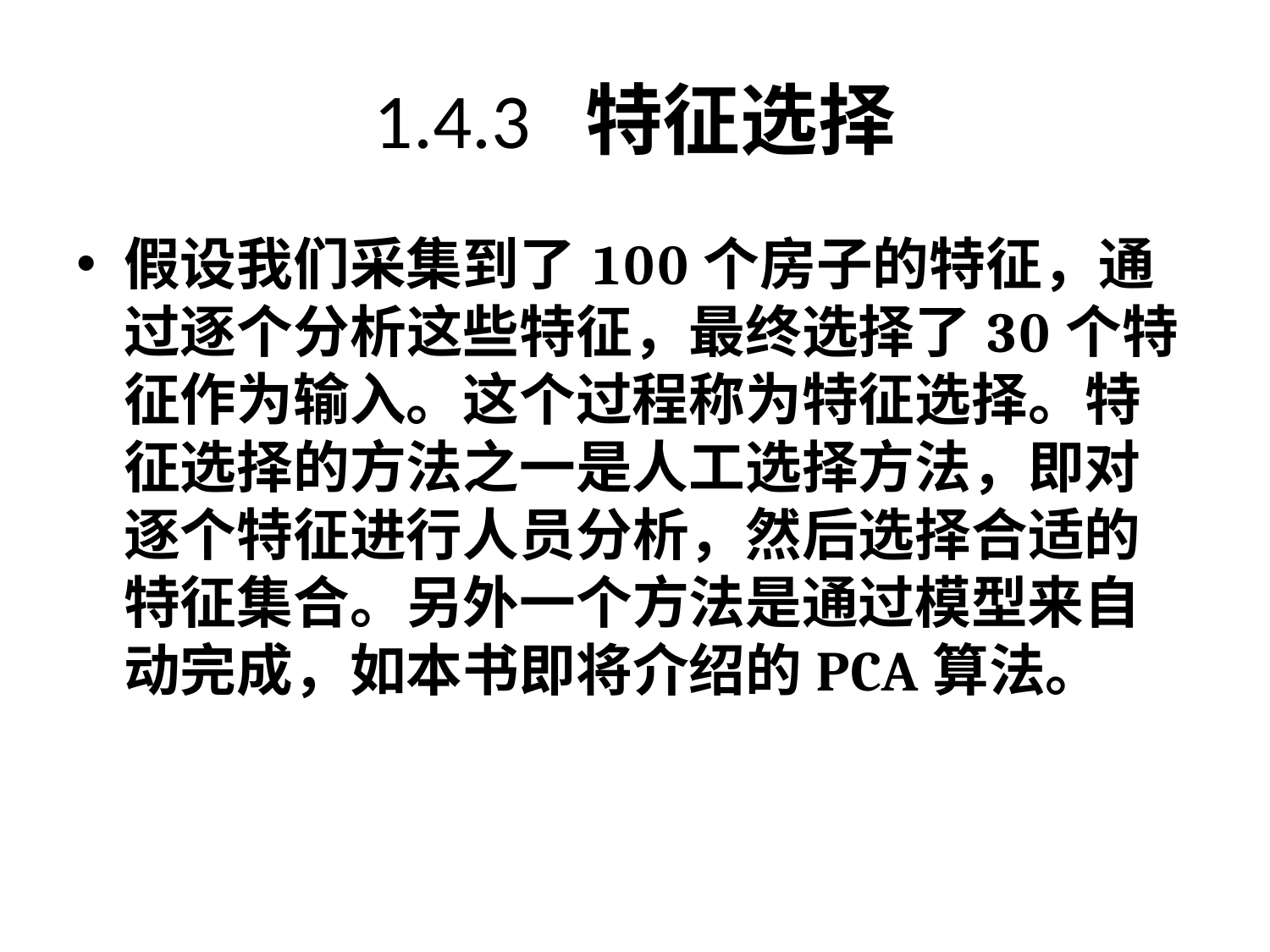

# 1.4.3  特征选择
假设我们采集到了100个房子的特征，通过逐个分析这些特征，最终选择了30个特征作为输入。这个过程称为特征选择。特征选择的方法之一是人工选择方法，即对逐个特征进行人员分析，然后选择合适的特征集合。另外一个方法是通过模型来自动完成，如本书即将介绍的PCA算法。